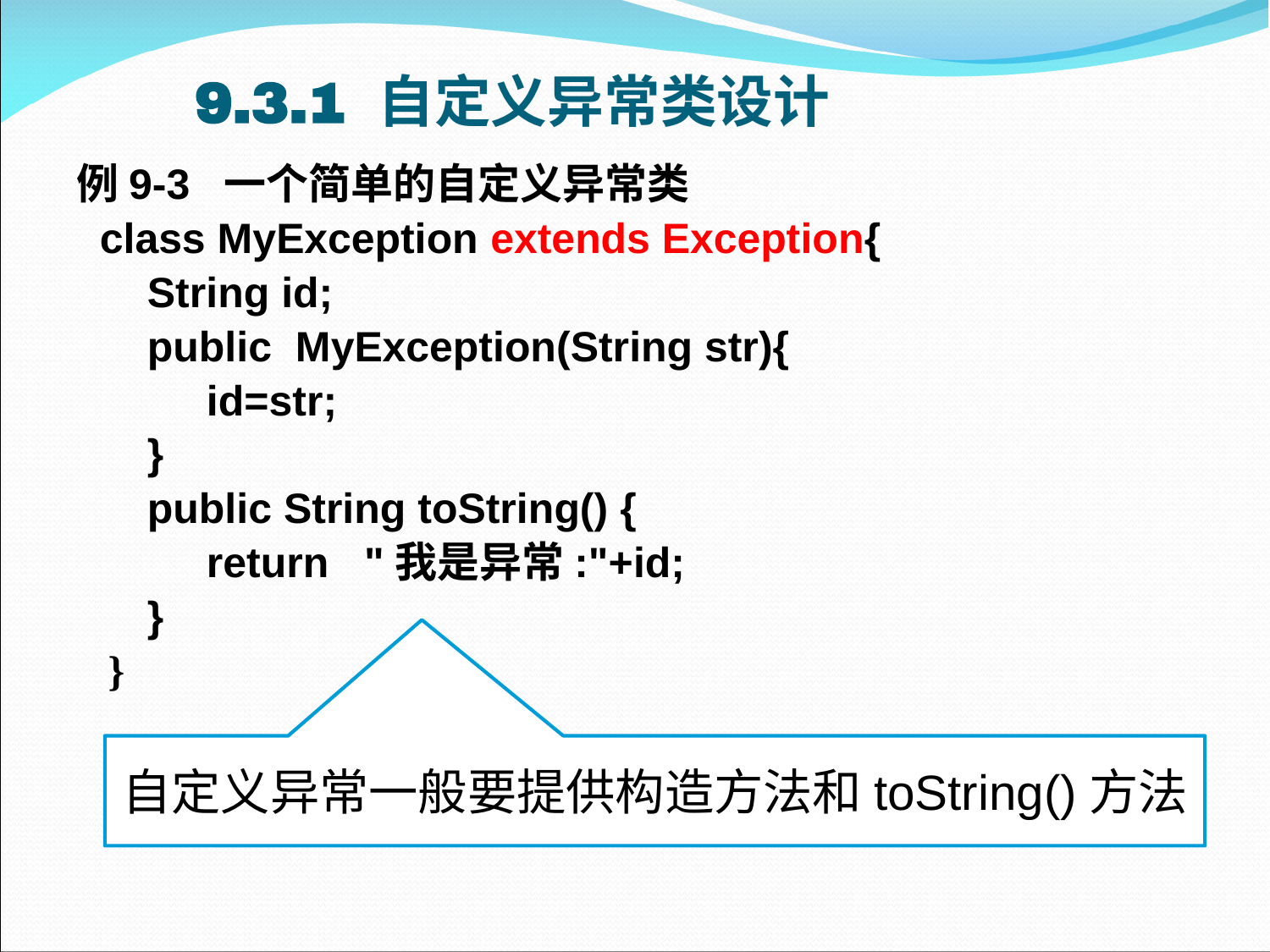

# 9.3.1 自定义异常类设计
例9-3  一个简单的自定义异常类
  class MyException extends Exception{
      String id;
      public  MyException(String str){
           id=str;
      }
      public String toString() {
           return   "我是异常:"+id;
      }
   }
自定义异常一般要提供构造方法和toString()方法